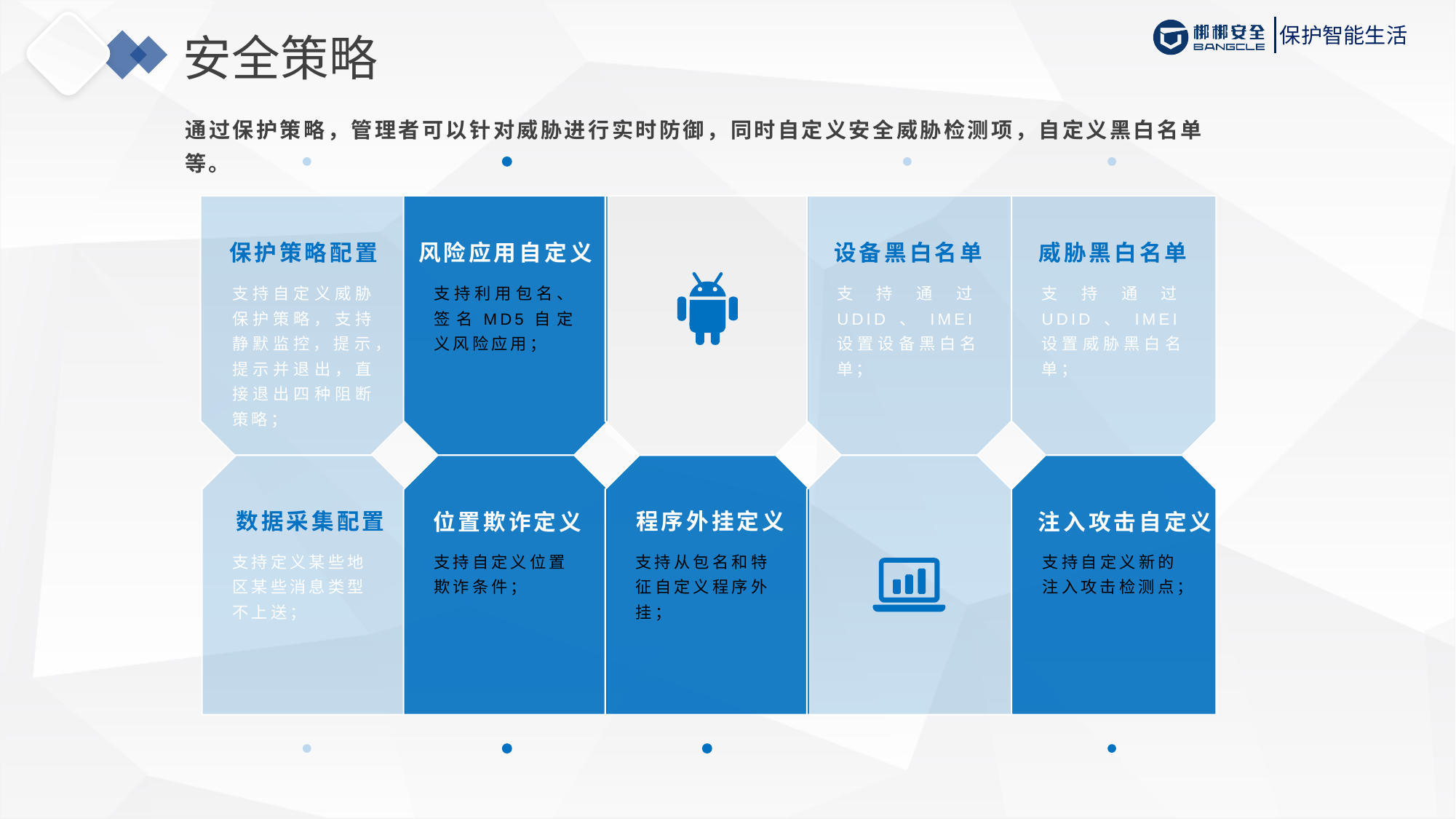

# 安全策略
通过保护策略，管理者可以针对威胁进行实时防御，同时自定义安全威胁检测项，自定义黑白名单等。

风险应用自定义
支持利用包名、签名MD5自定义风险应用；
设备黑白名单
支持通过UDID、IMEI设置设备黑白名单；
威胁黑白名单
支持通过UDID、IMEI设置威胁黑白名单；
保护策略配置
支持自定义威胁保护策略，支持静默监控，提示，提示并退出，直接退出四种阻断策略；

数据采集配置
支持定义某些地区某些消息类型不上送；
程序外挂定义
位置欺诈定义
支持自定义位置欺诈条件；
注入攻击自定义
支持从包名和特征自定义程序外挂；
支持自定义新的注入攻击检测点；